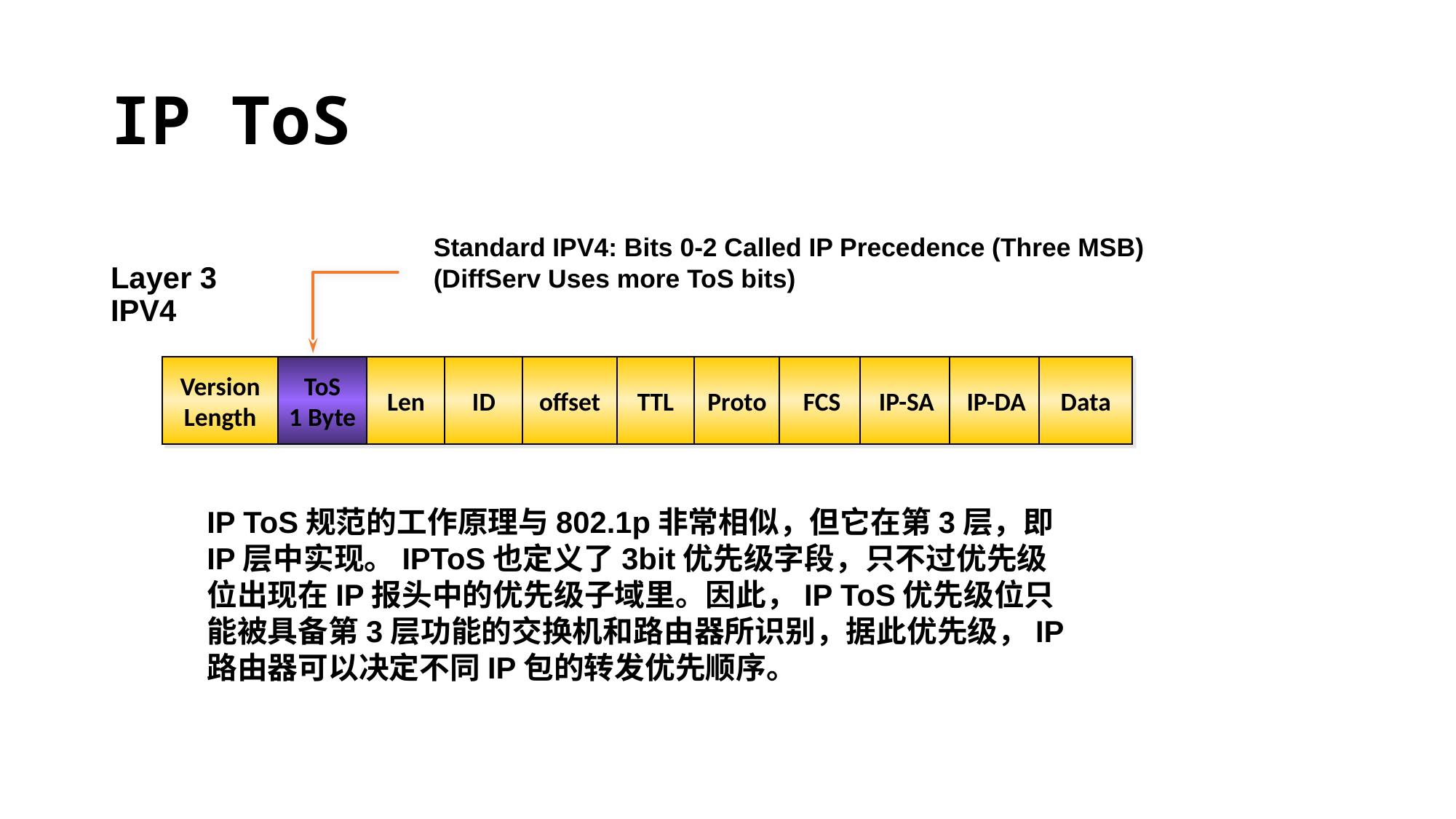

# IP ToS
Standard IPV4: Bits 0-2 Called IP Precedence (Three MSB)
(DiffServ Uses more ToS bits)
Layer 3
IPV4

Version
Length
ToS
1 Byte
Len
ID
offset
TTL
Proto
FCS
IP-SA
IP-DA
Data
IP ToS规范的工作原理与802.1p非常相似，但它在第3层，即IP层中实现。IPToS也定义了3bit优先级字段，只不过优先级位出现在IP报头中的优先级子域里。因此，IP ToS优先级位只能被具备第3层功能的交换机和路由器所识别，据此优先级，IP路由器可以决定不同IP包的转发优先顺序。